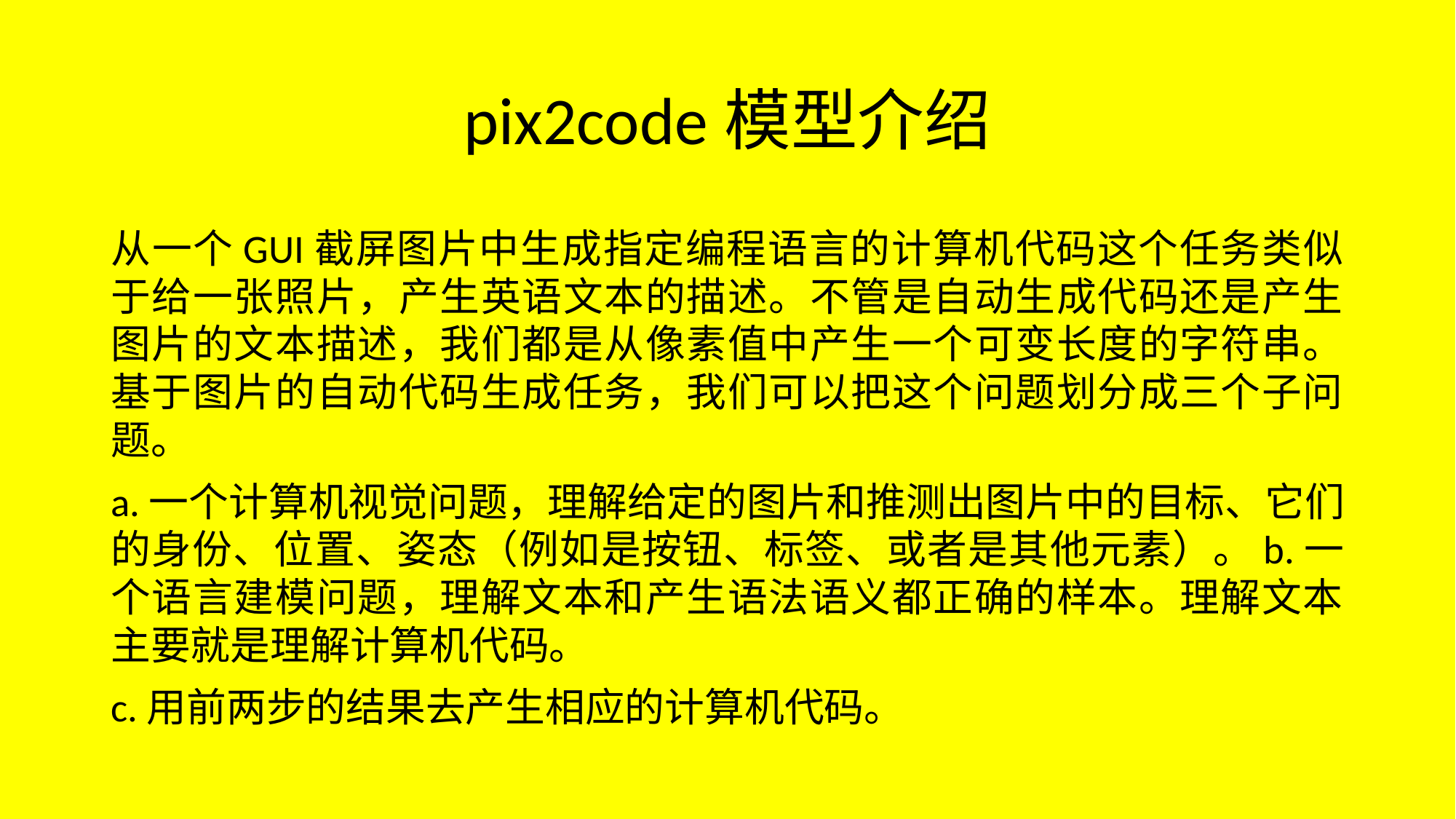

# pix2code模型介绍
从一个GUI截屏图片中生成指定编程语言的计算机代码这个任务类似于给一张照片，产生英语文本的描述。不管是自动生成代码还是产生图片的文本描述，我们都是从像素值中产生一个可变长度的字符串。基于图片的自动代码生成任务，我们可以把这个问题划分成三个子问题。
a.一个计算机视觉问题，理解给定的图片和推测出图片中的目标、它们的身份、位置、姿态（例如是按钮、标签、或者是其他元素）。b.一个语言建模问题，理解文本和产生语法语义都正确的样本。理解文本主要就是理解计算机代码。
c.用前两步的结果去产生相应的计算机代码。